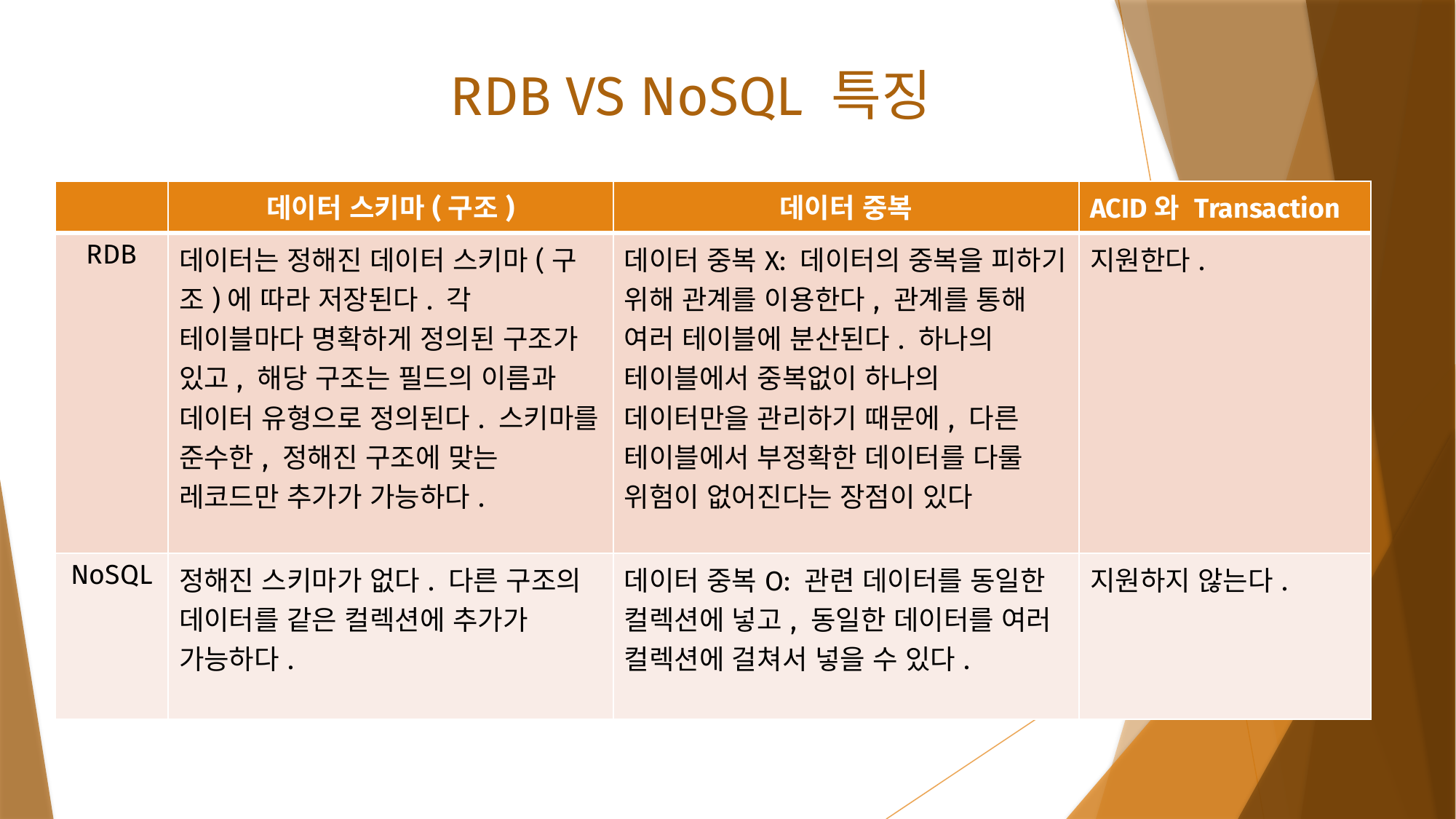

# RDB VS NoSQL 특징
|  | 데이터 스키마(구조) | 데이터 중복 | ACID와 Transaction |
| --- | --- | --- | --- |
| RDB | 데이터는 정해진 데이터 스키마(구조)에 따라 저장된다. 각 테이블마다 명확하게 정의된 구조가 있고, 해당 구조는 필드의 이름과 데이터 유형으로 정의된다. 스키마를 준수한, 정해진 구조에 맞는 레코드만 추가가 가능하다. | 데이터 중복X: 데이터의 중복을 피하기 위해 관계를 이용한다, 관계를 통해 여러 테이블에 분산된다. 하나의 테이블에서 중복없이 하나의 데이터만을 관리하기 때문에, 다른 테이블에서 부정확한 데이터를 다룰 위험이 없어진다는 장점이 있다 | 지원한다. |
| NoSQL | 정해진 스키마가 없다. 다른 구조의 데이터를 같은 컬렉션에 추가가 가능하다. | 데이터 중복O: 관련 데이터를 동일한 컬렉션에 넣고, 동일한 데이터를 여러 컬렉션에 걸쳐서 넣을 수 있다. | 지원하지 않는다. |